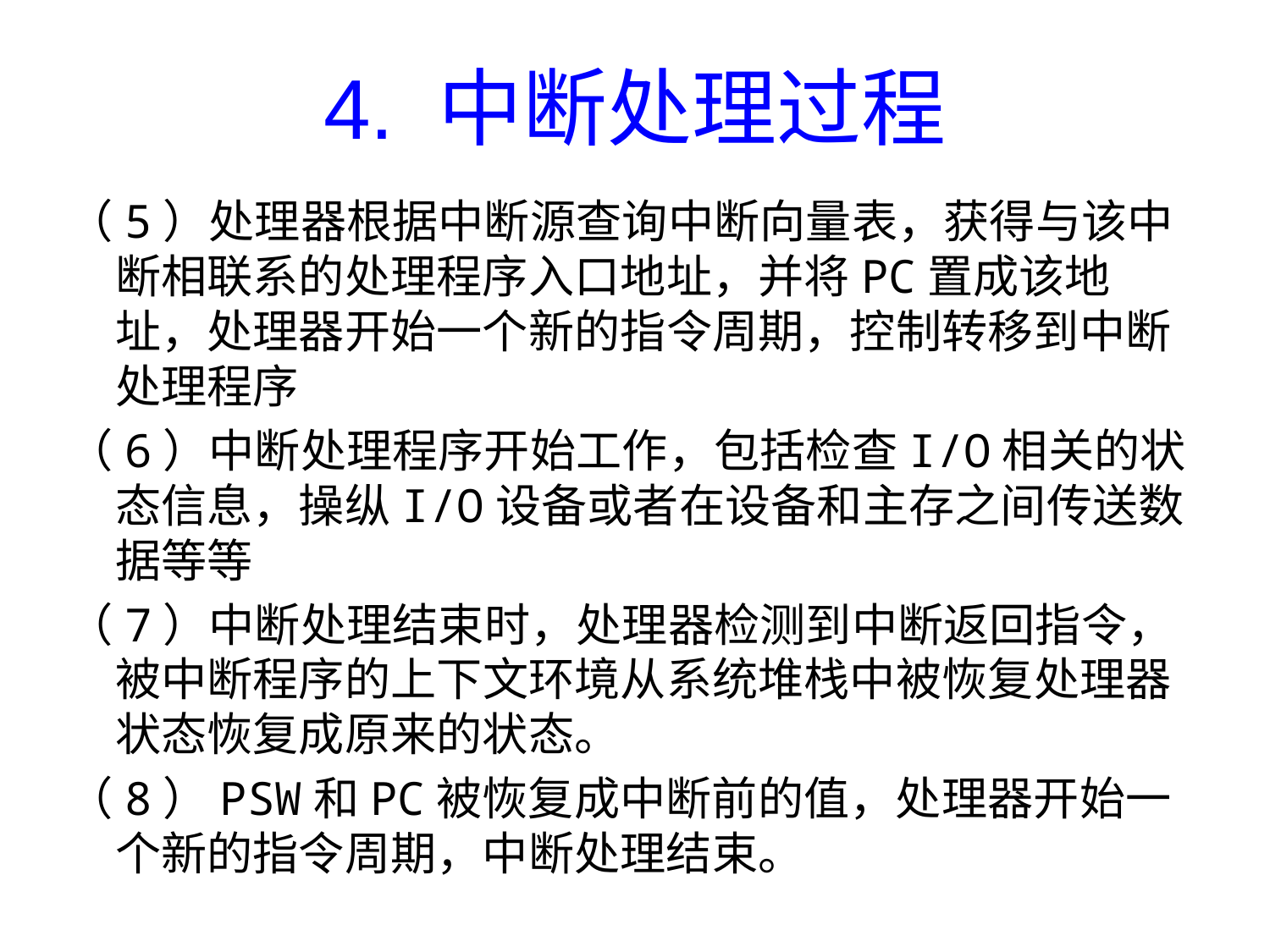

# 4. 中断处理过程
（5）处理器根据中断源查询中断向量表，获得与该中断相联系的处理程序入口地址，并将PC置成该地址，处理器开始一个新的指令周期，控制转移到中断处理程序
（6）中断处理程序开始工作，包括检查I/O相关的状态信息，操纵I/O设备或者在设备和主存之间传送数据等等
（7）中断处理结束时，处理器检测到中断返回指令，被中断程序的上下文环境从系统堆栈中被恢复处理器状态恢复成原来的状态。
（8）PSW和PC被恢复成中断前的值，处理器开始一个新的指令周期，中断处理结束。